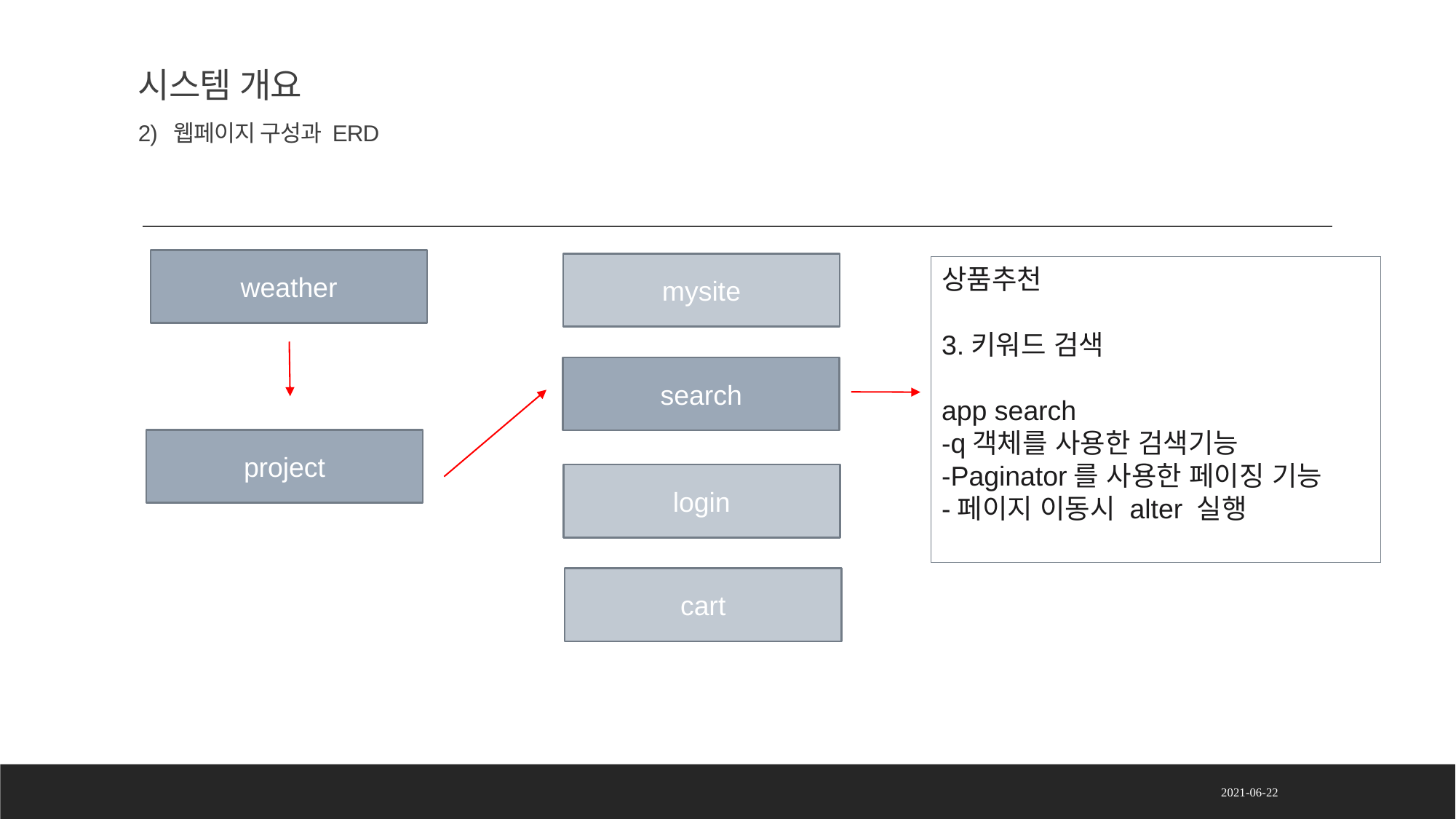

weather
mysite
search
project
login
cart
# 시스템 개요 2)  웹페이지 구성과 ERD
상품추천

3.키워드 검색

app search
-q객체를 사용한 검색기능
-Paginator를 사용한 페이징 기능
-페이지 이동시 alter 실행

2021-06-22